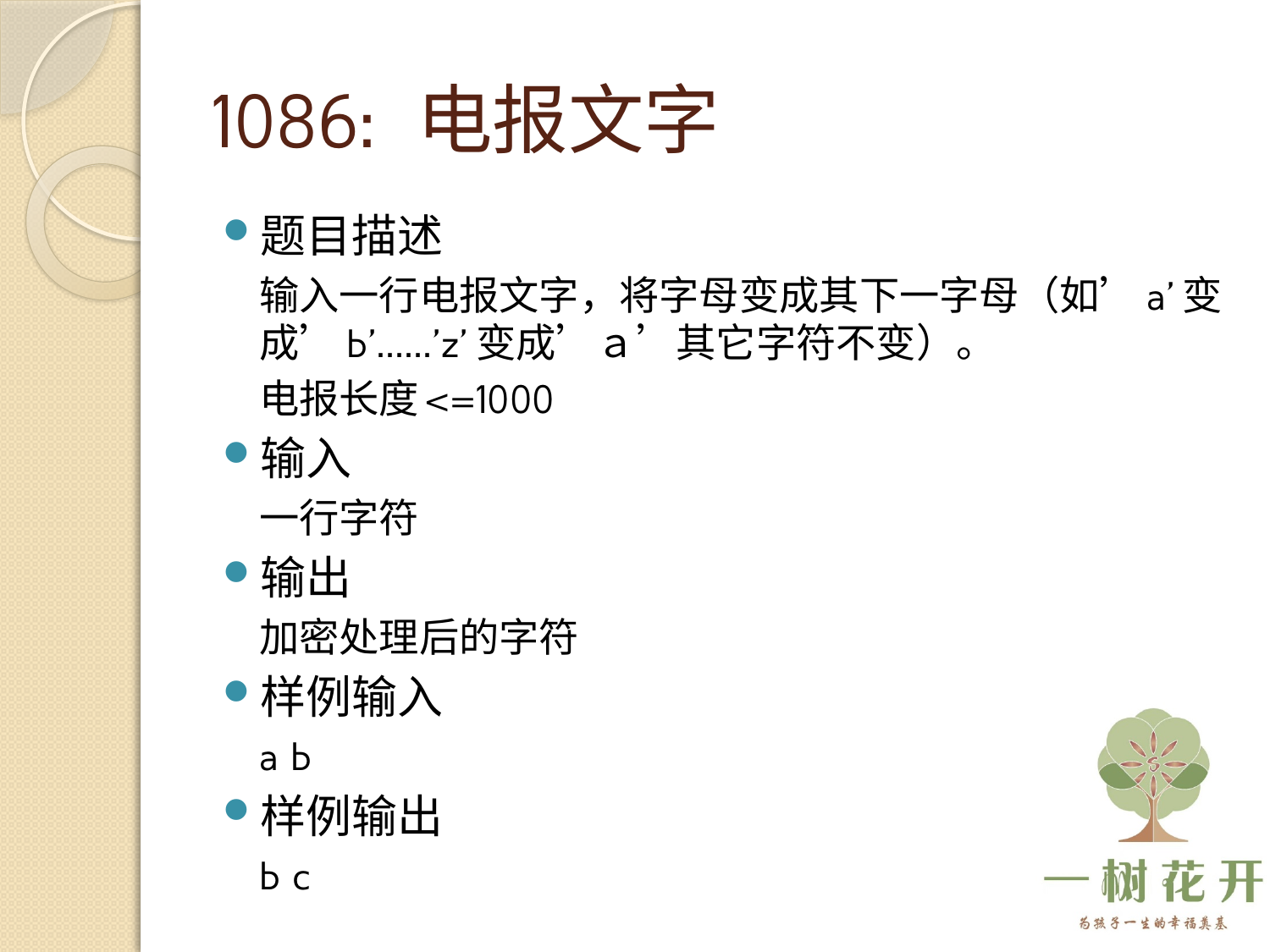

# 1086: 电报文字
题目描述
输入一行电报文字，将字母变成其下一字母（如’a’变成’b’……’z’变成’ａ’其它字符不变）。
电报长度<=1000
输入
一行字符
输出
加密处理后的字符
样例输入
a b
样例输出
b c